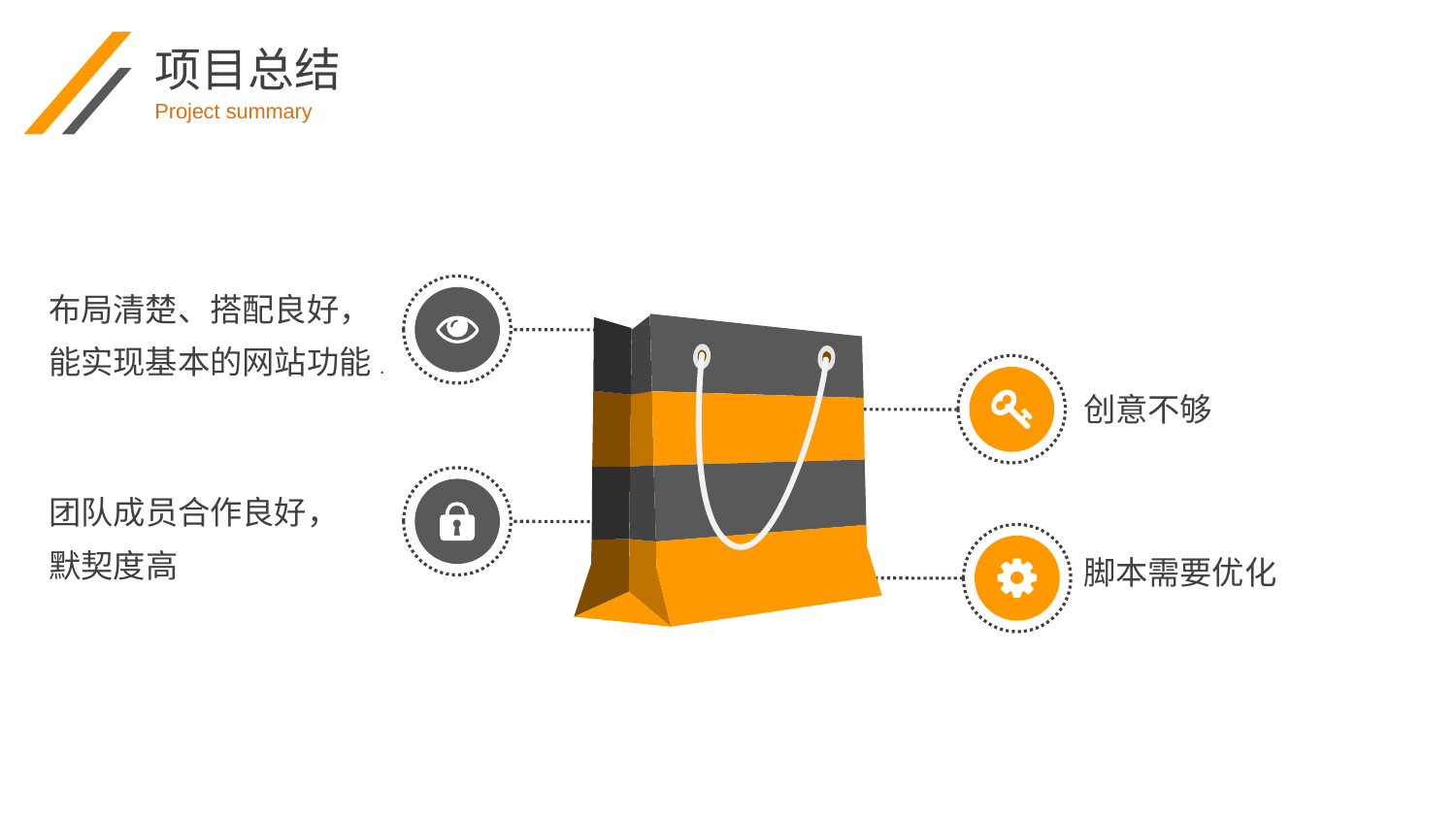

项目总结
Project summary

布局清楚、搭配良好，
能实现基本的网站功能.

创意不够

团队成员合作良好，
默契度高

脚本需要优化